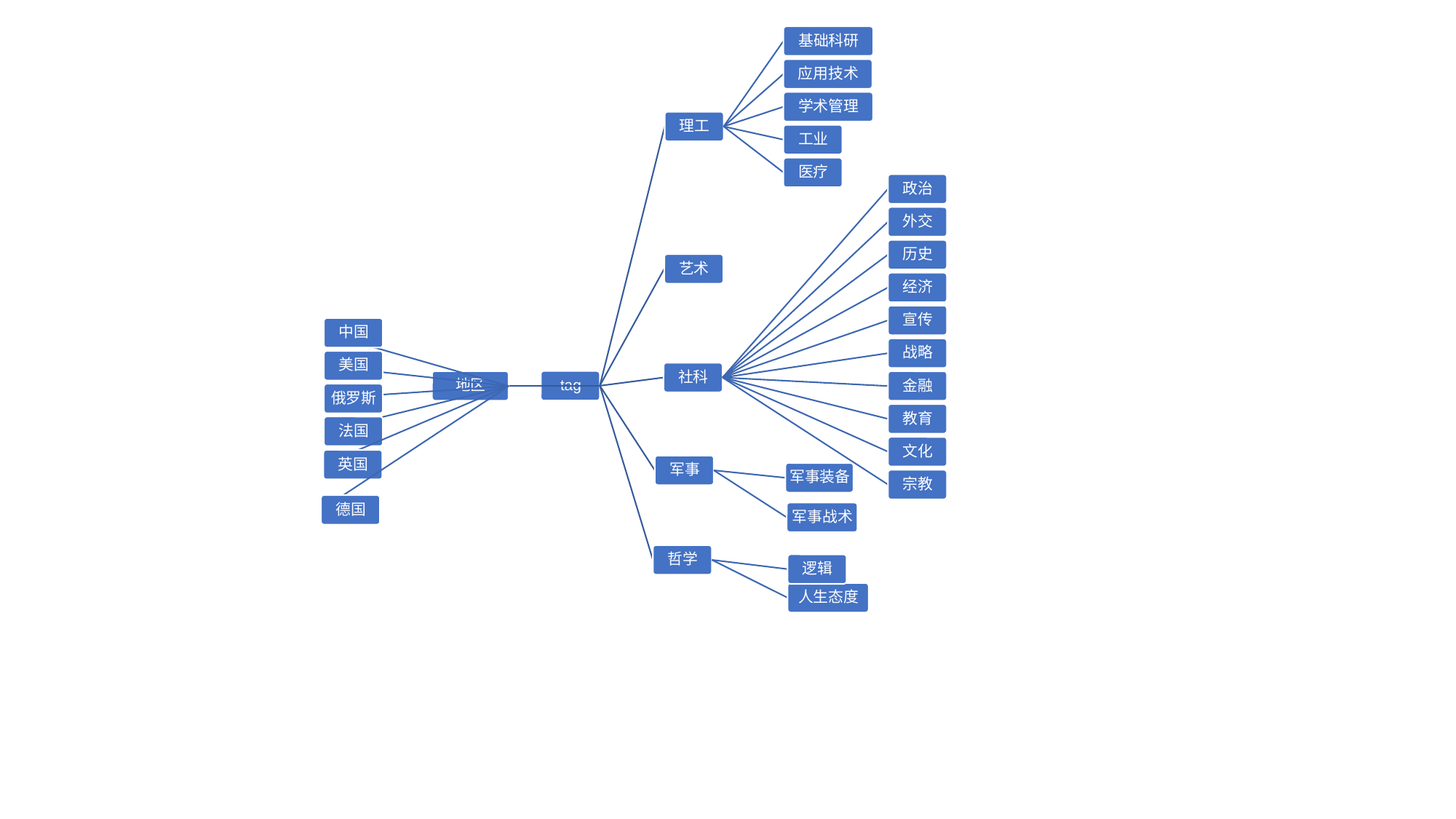

tag

理工

基础科研

应用技术

学术管理

工业

医疗

社科

政治

外交

历史

经济

宣传

战略

金融

教育

文化

宗教

军事

军事装备

军事战术

艺术

哲学

人生态度

逻辑

地区

中国

美国

俄罗斯

法国

英国

德国